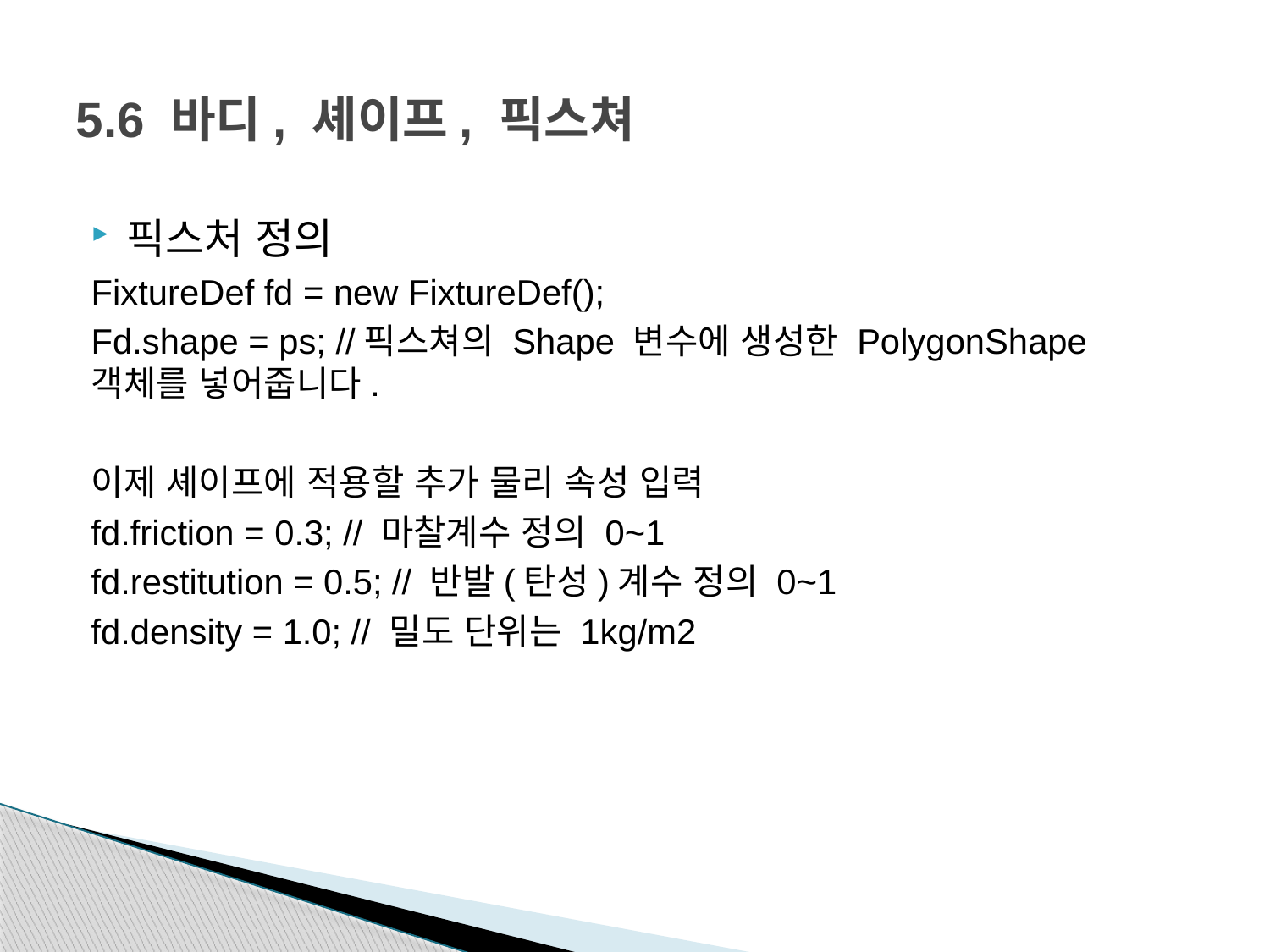

# 5.6 바디, 셰이프, 픽스쳐
픽스처 정의
FixtureDef fd = new FixtureDef();
Fd.shape = ps; //픽스쳐의 Shape 변수에 생성한 PolygonShape 객체를 넣어줍니다.

이제 셰이프에 적용할 추가 물리 속성 입력
fd.friction = 0.3; // 마찰계수 정의 0~1
fd.restitution = 0.5; // 반발(탄성)계수 정의 0~1
fd.density = 1.0; // 밀도 단위는 1kg/m2